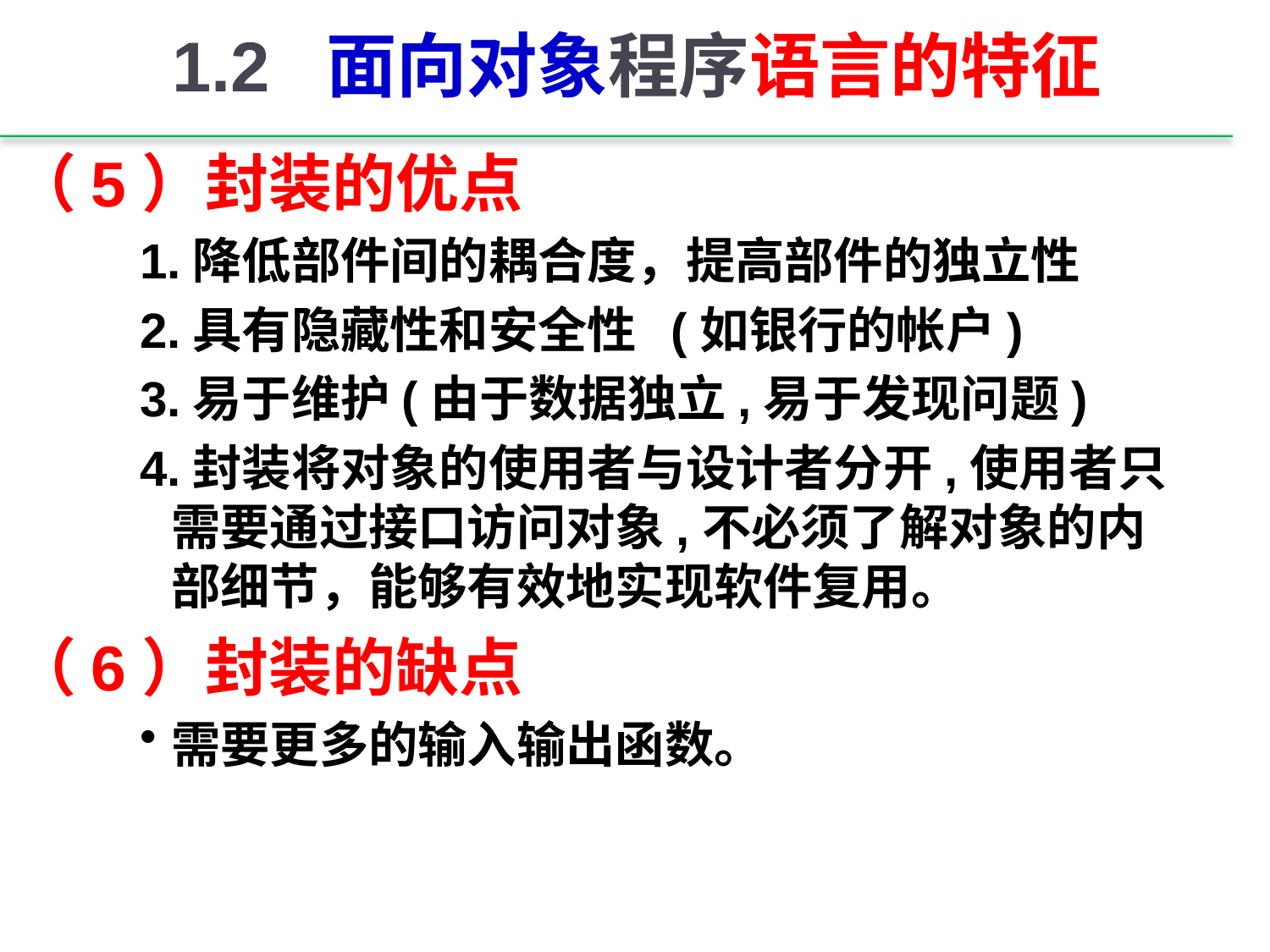

# 1.2  面向对象程序语言的特征
（5）封装的优点
1.降低部件间的耦合度，提高部件的独立性
2.具有隐藏性和安全性  (如银行的帐户)
3.易于维护(由于数据独立,易于发现问题)
4.封装将对象的使用者与设计者分开,使用者只需要通过接口访问对象,不必须了解对象的内部细节，能够有效地实现软件复用。
（6）封装的缺点
需要更多的输入输出函数。